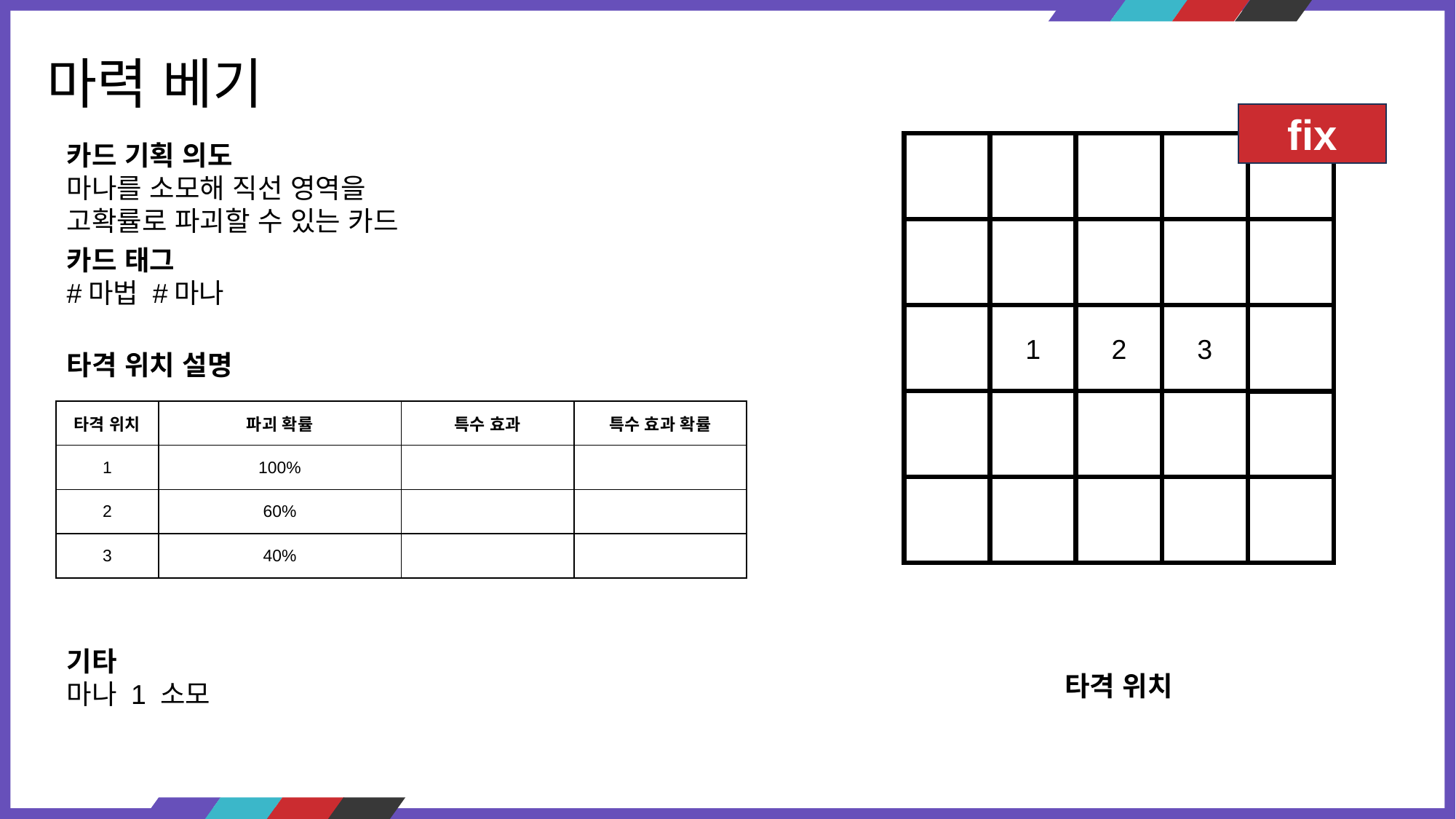

마력 베기
fix
카드 기획 의도
마나를 소모해 직선 영역을
고확률로 파괴할 수 있는 카드

카드 태그
#마법 #마나

1
2
3

타격 위치 설명

| 타격 위치 | 파괴 확률 | 특수 효과 | 특수 효과 확률 |
| --- | --- | --- | --- |
| 1 | 100% |  |  |
| 2 | 60% |  |  |
| 3 | 40% |  |  |

기타
마나 1 소모
타격 위치